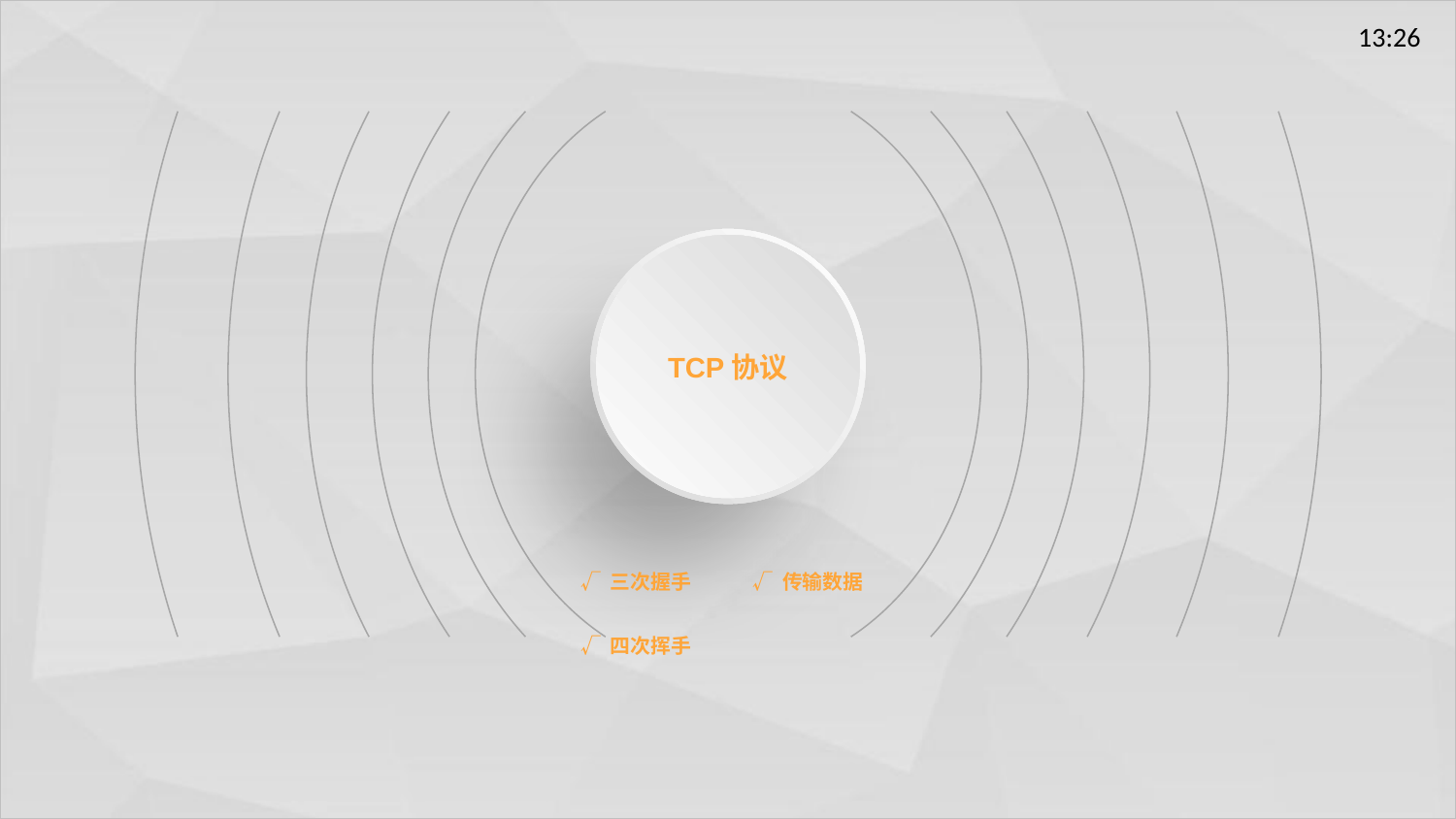

TCP协议
√ 三次握手
√ 传输数据
√ 四次挥手